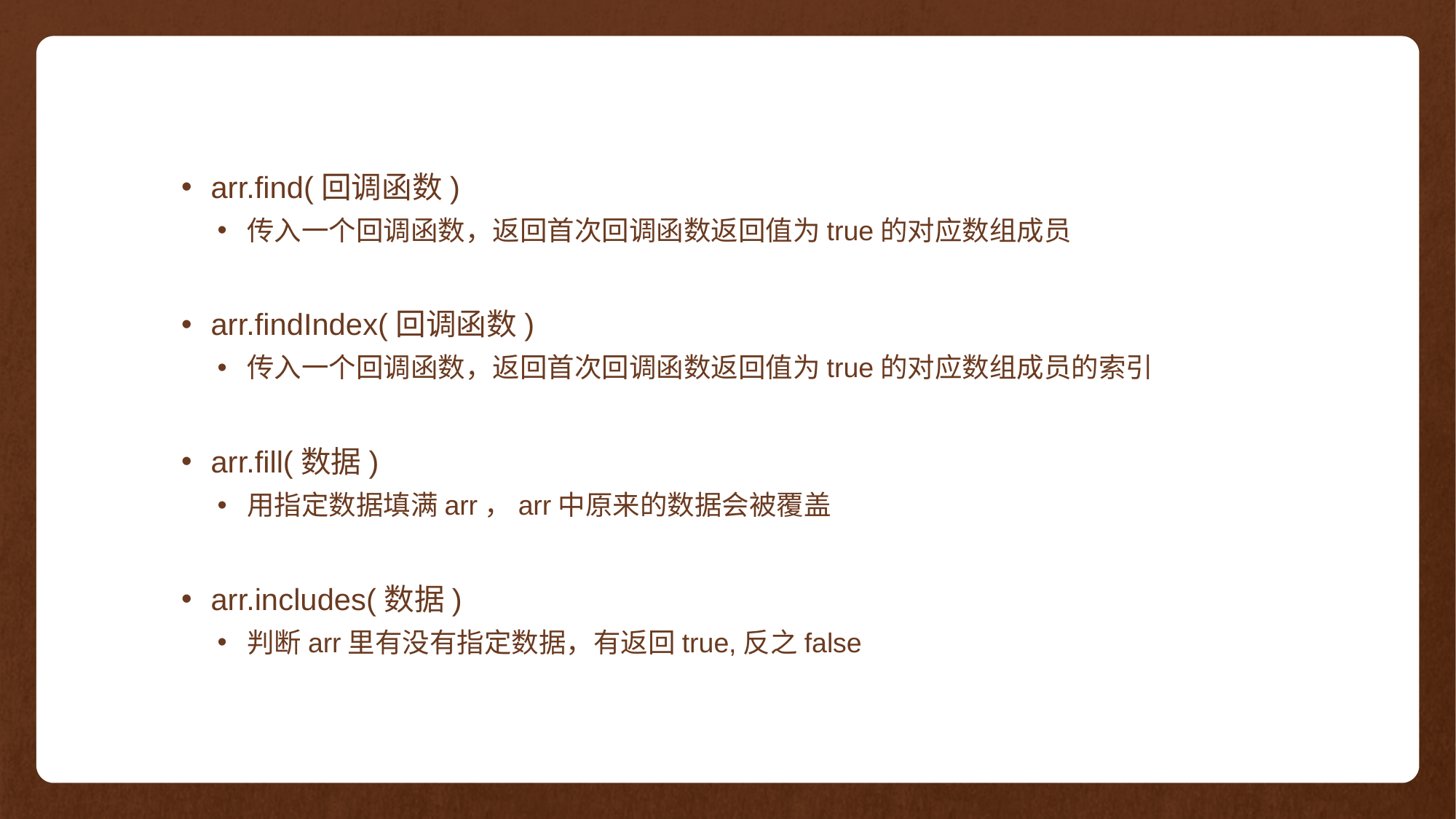

arr.find(回调函数)
传入一个回调函数，返回首次回调函数返回值为true的对应数组成员

arr.findIndex(回调函数)
传入一个回调函数，返回首次回调函数返回值为true的对应数组成员的索引

arr.fill(数据)
用指定数据填满arr，arr中原来的数据会被覆盖

arr.includes(数据)
判断arr里有没有指定数据，有返回true,反之false